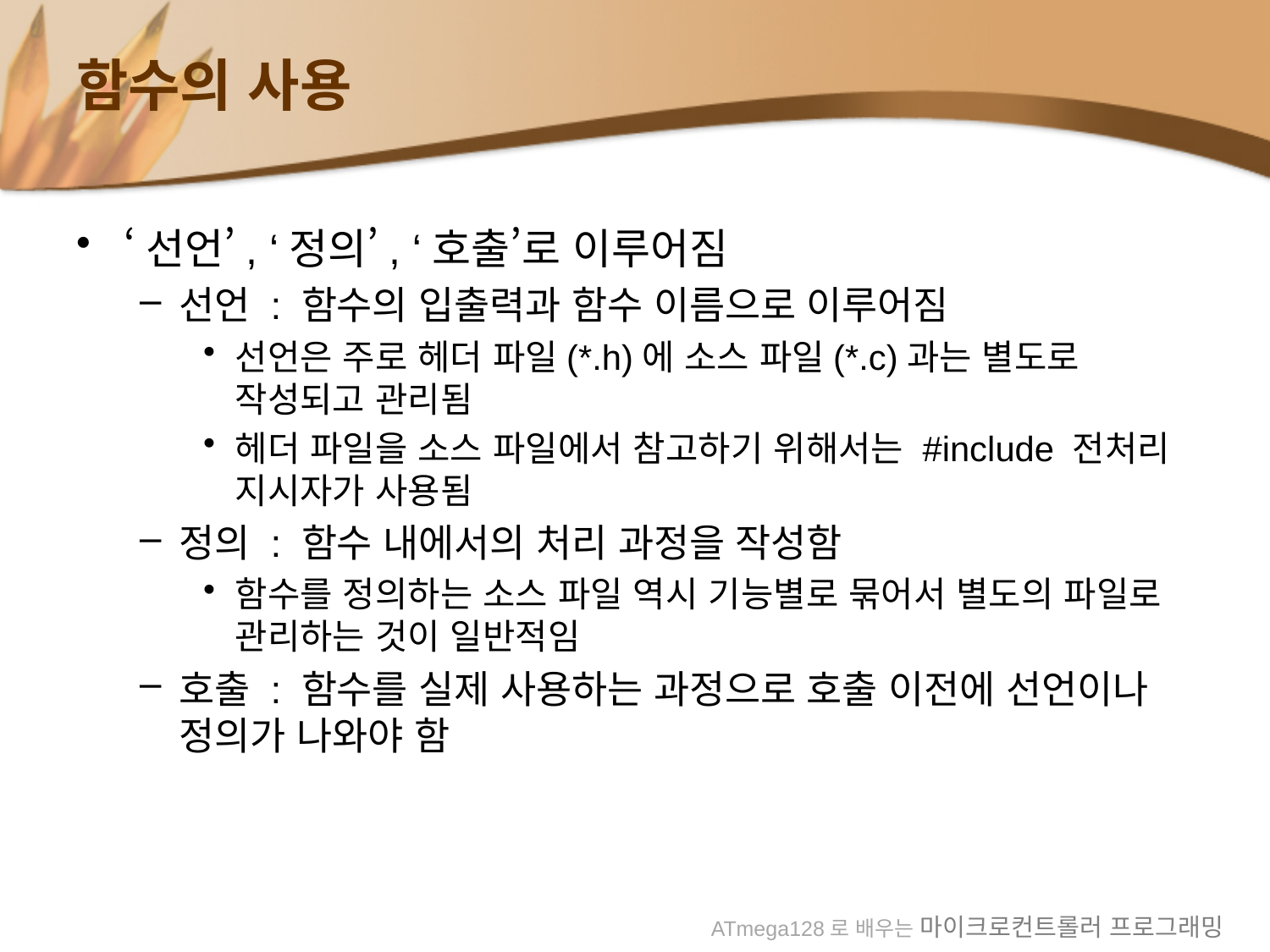

# 함수의 사용
‘선언’, ‘정의’, ‘호출’로 이루어짐
선언 : 함수의 입출력과 함수 이름으로 이루어짐
선언은 주로 헤더 파일(*.h)에 소스 파일(*.c)과는 별도로 작성되고 관리됨
헤더 파일을 소스 파일에서 참고하기 위해서는 #include 전처리 지시자가 사용됨
정의 : 함수 내에서의 처리 과정을 작성함
함수를 정의하는 소스 파일 역시 기능별로 묶어서 별도의 파일로 관리하는 것이 일반적임
호출 : 함수를 실제 사용하는 과정으로 호출 이전에 선언이나 정의가 나와야 함